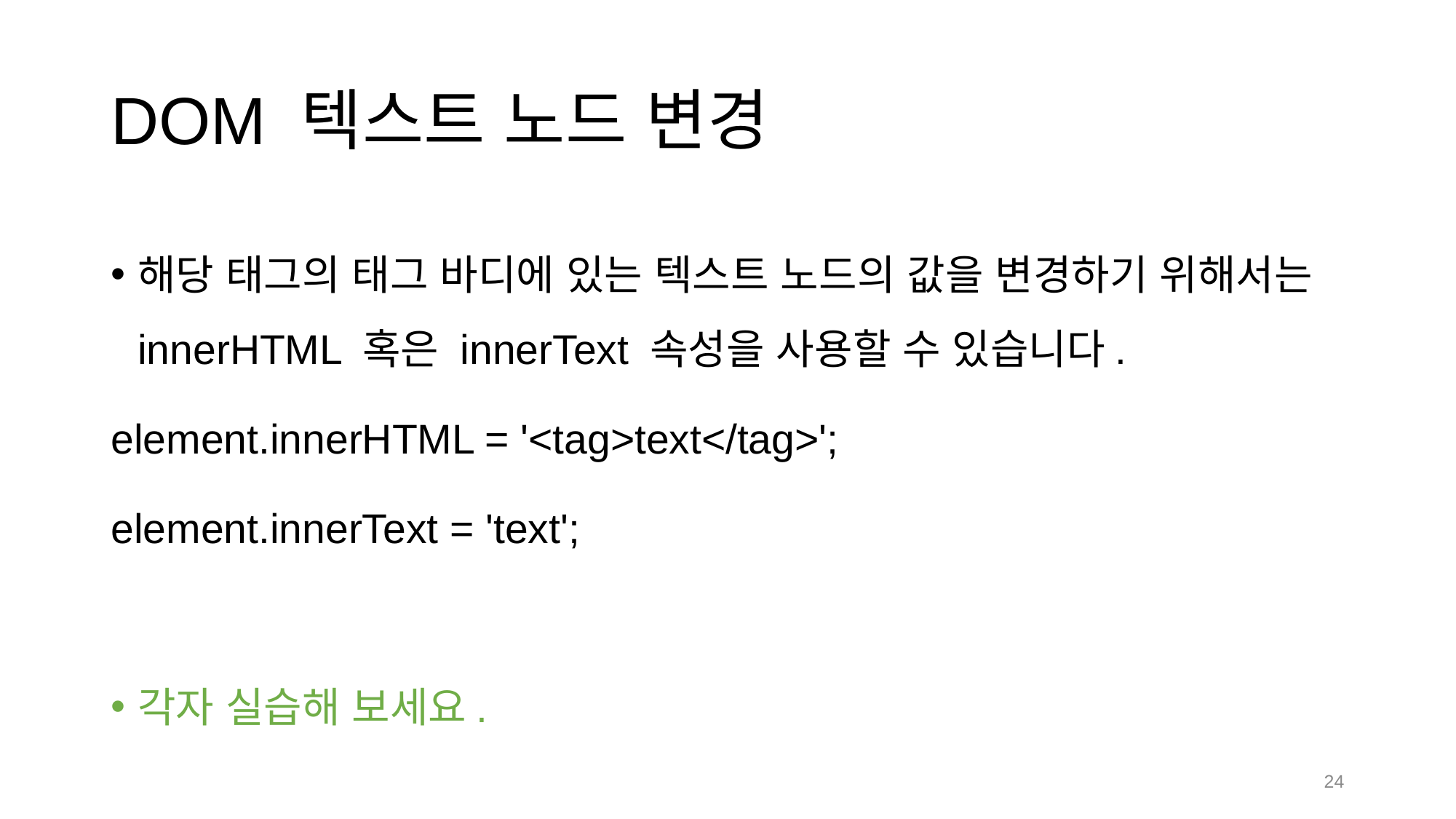

# DOM 텍스트 노드 변경
해당 태그의 태그 바디에 있는 텍스트 노드의 값을 변경하기 위해서는 innerHTML 혹은 innerText 속성을 사용할 수 있습니다.
element.innerHTML = '<tag>text</tag>';
element.innerText = 'text';

각자 실습해 보세요.

24